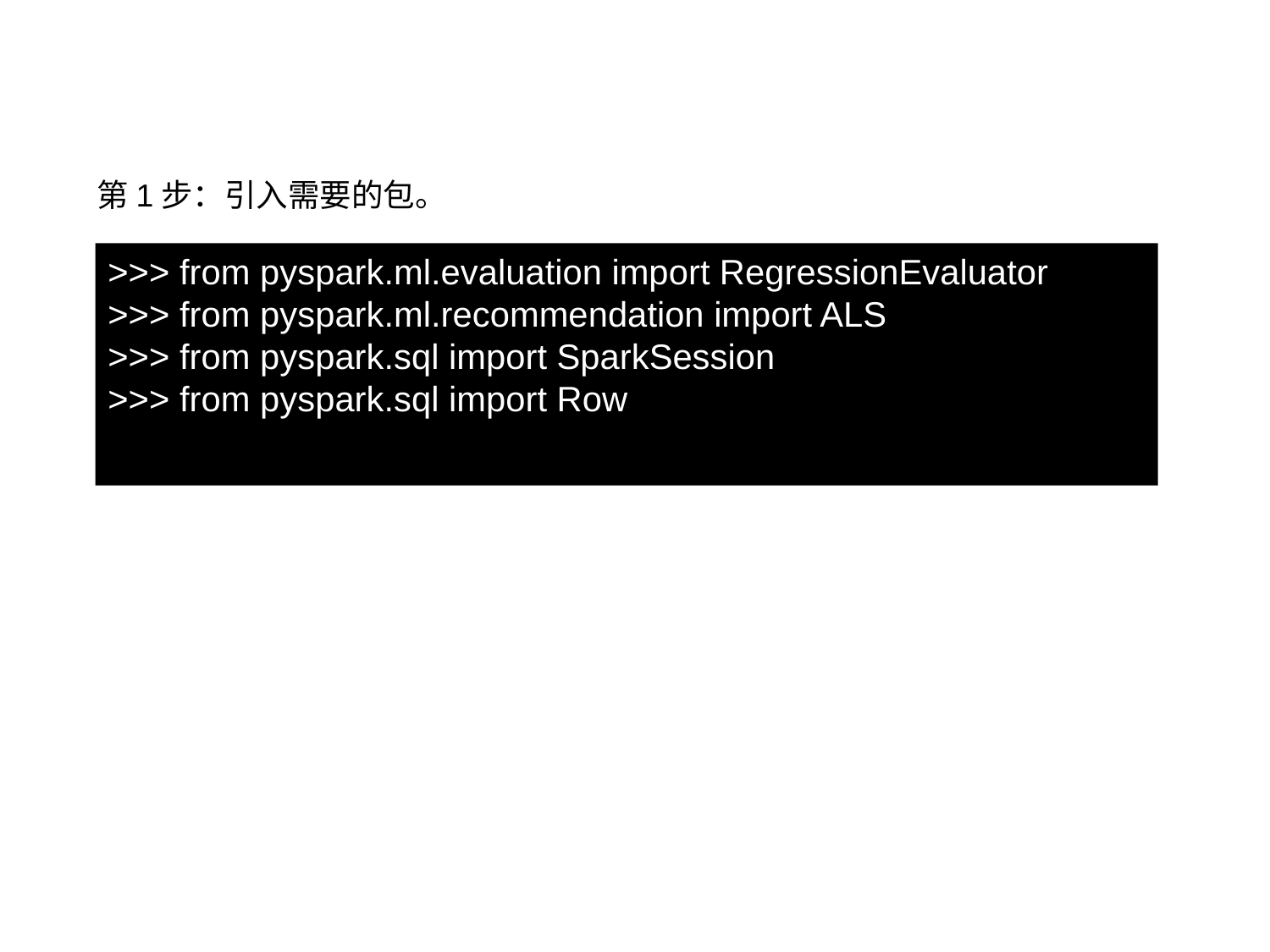

9.10.2 ALS算法
第1步：引入需要的包。
>>> from pyspark.ml.evaluation import RegressionEvaluator
>>> from pyspark.ml.recommendation import ALS
>>> from pyspark.sql import SparkSession
>>> from pyspark.sql import Row